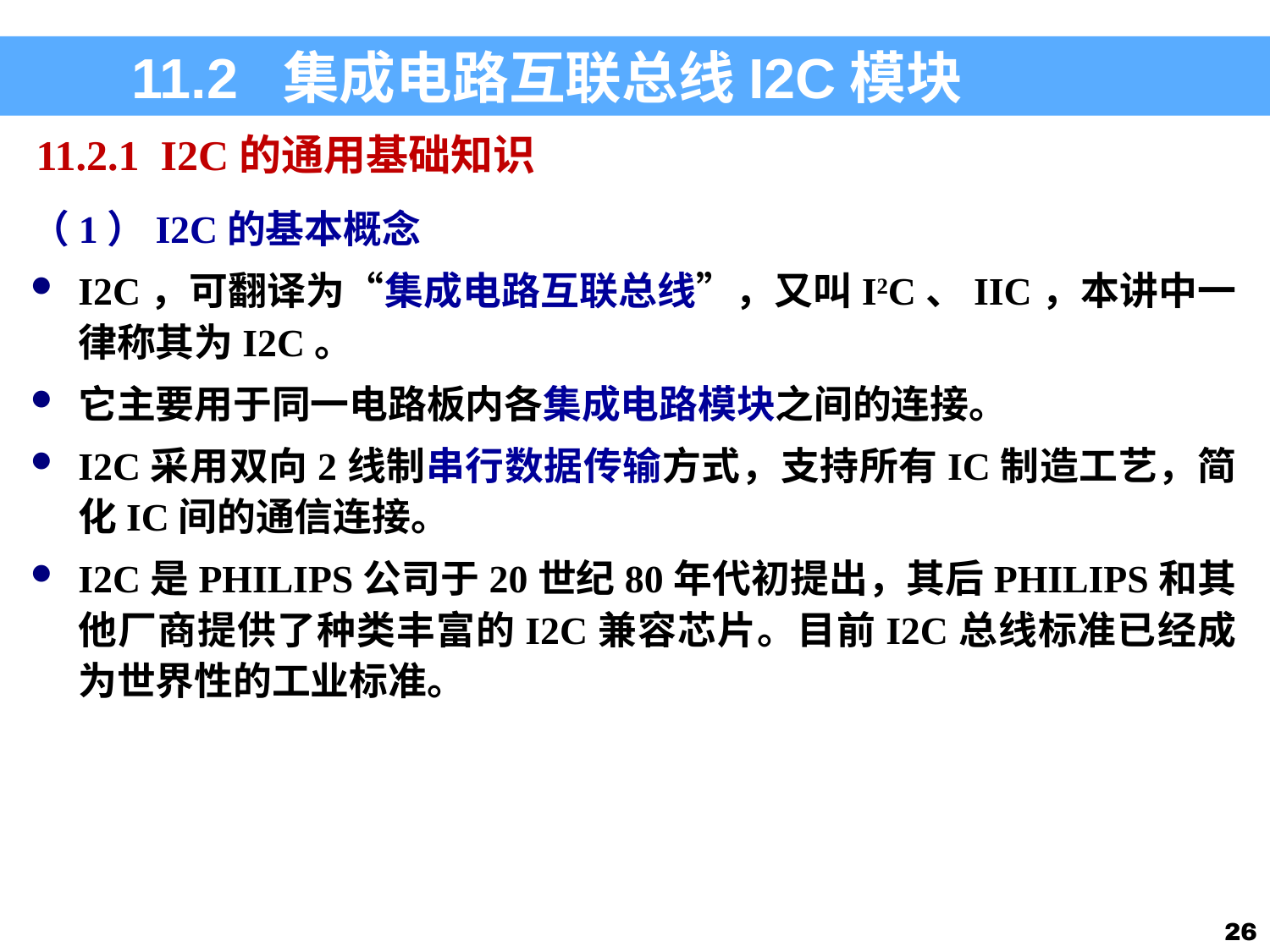

11.2  集成电路互联总线I2C模块
11.2.1  I2C的通用基础知识
（1）I2C的基本概念
I2C，可翻译为“集成电路互联总线”，又叫I2C、IIC，本讲中一律称其为I2C。
它主要用于同一电路板内各集成电路模块之间的连接。
I2C采用双向2线制串行数据传输方式，支持所有IC制造工艺，简化IC间的通信连接。
I2C是PHILIPS公司于20世纪80年代初提出，其后PHILIPS和其他厂商提供了种类丰富的I2C兼容芯片。目前I2C总线标准已经成为世界性的工业标准。
26